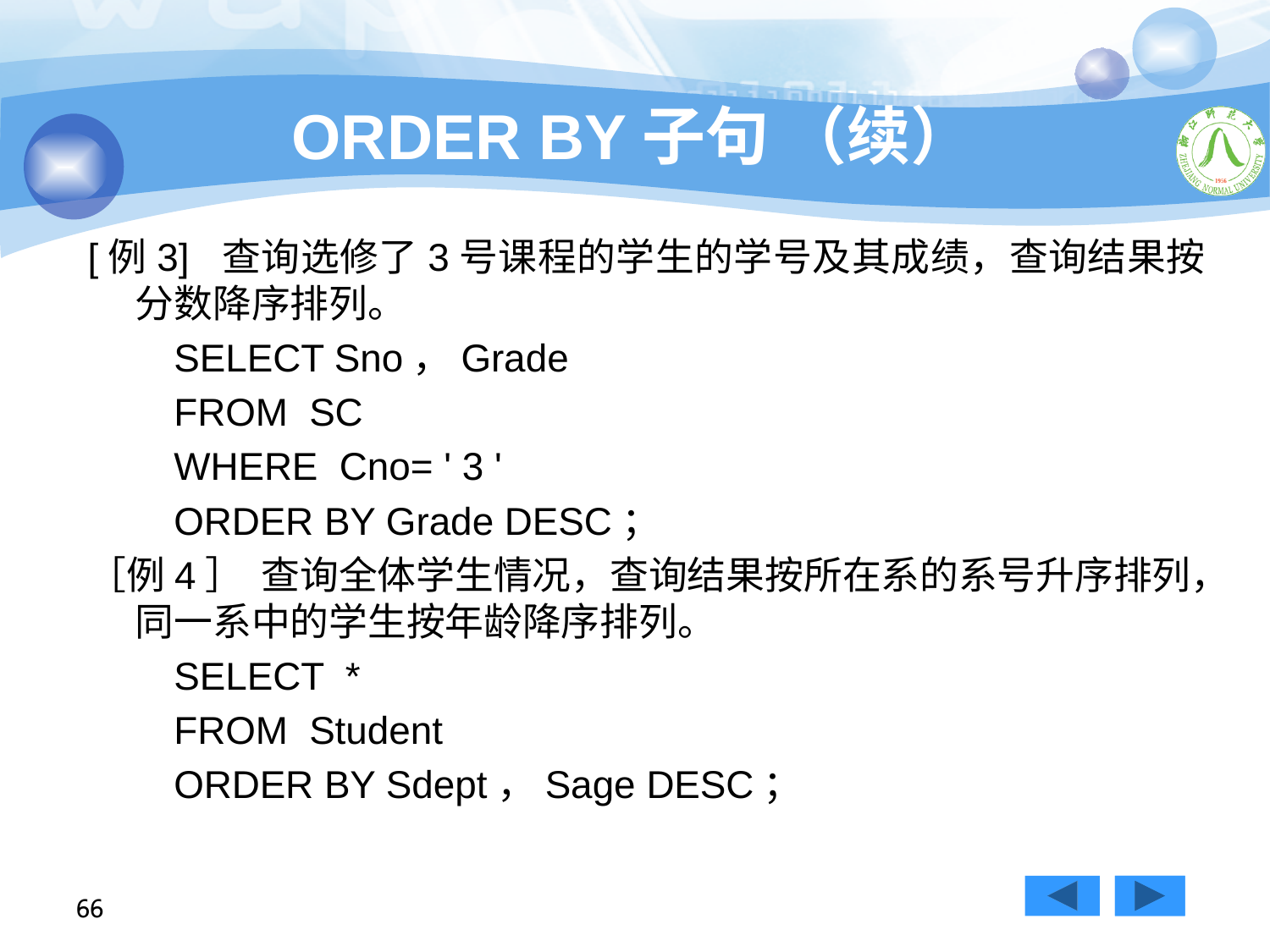

# ORDER BY子句 （续）
[例3]  查询选修了3号课程的学生的学号及其成绩，查询结果按分数降序排列。
        SELECT Sno，Grade
        FROM  SC
        WHERE  Cno= ' 3 '
        ORDER BY Grade DESC；
［例4］  查询全体学生情况，查询结果按所在系的系号升序排列，同一系中的学生按年龄降序排列。
        SELECT  *
        FROM  Student
        ORDER BY Sdept，Sage DESC；
66